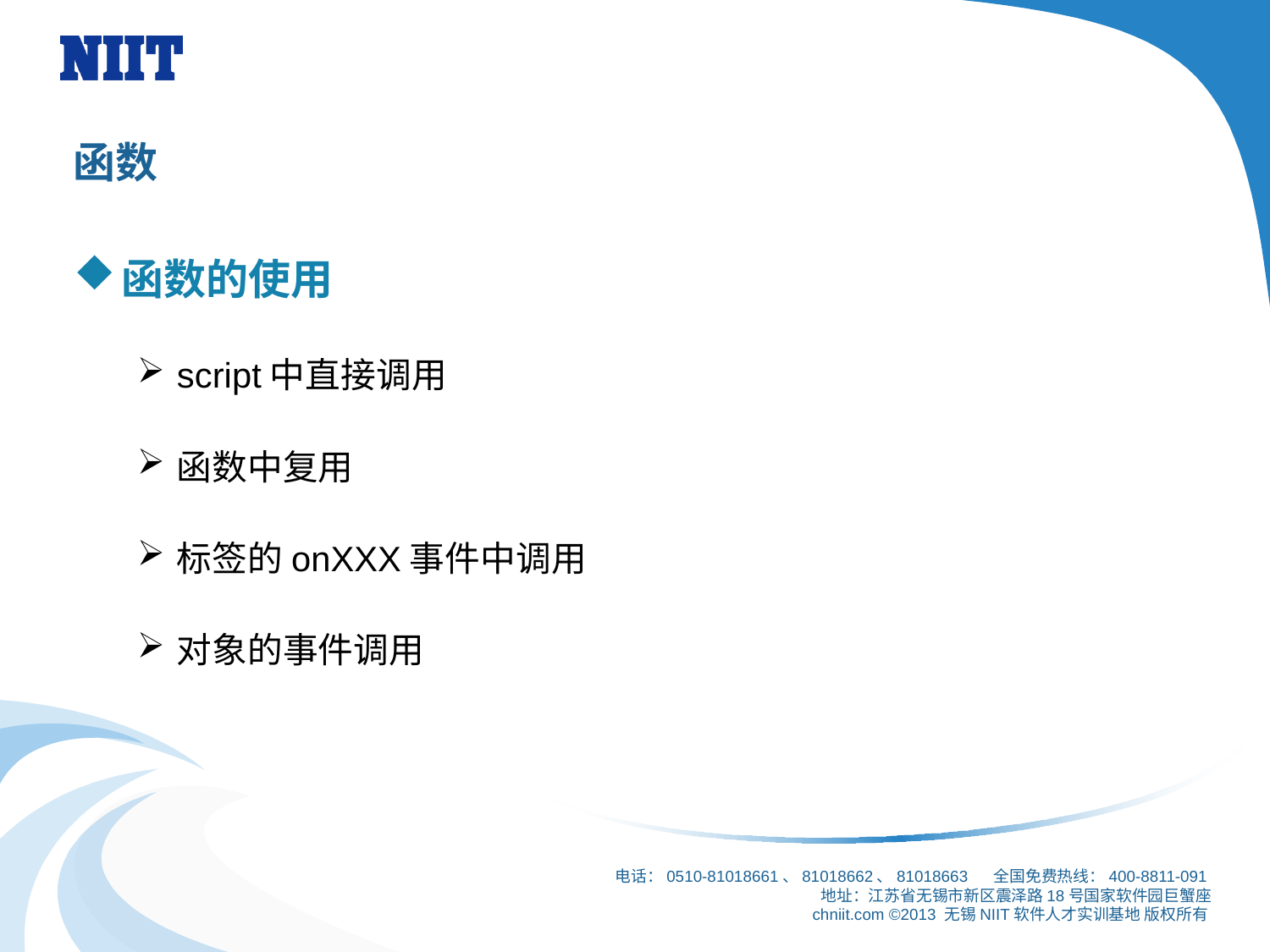

# 函数
函数的使用
script中直接调用
函数中复用
标签的onXXX事件中调用
对象的事件调用